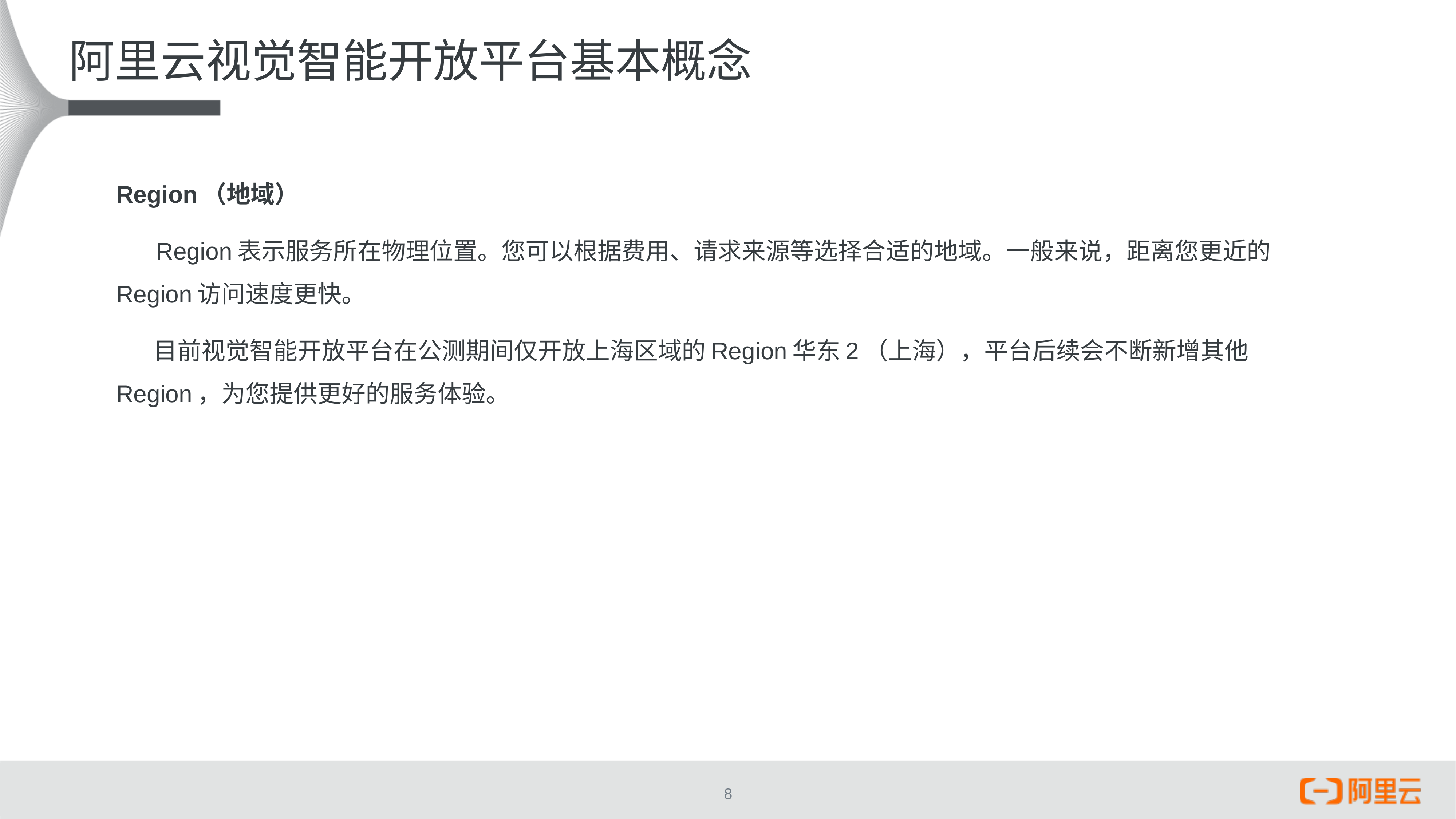

# 阿里云视觉智能开放平台基本概念
Region（地域）
      Region表示服务所在物理位置。您可以根据费用、请求来源等选择合适的地域。一般来说，距离您更近的Region访问速度更快。
      目前视觉智能开放平台在公测期间仅开放上海区域的Region华东2（上海），平台后续会不断新增其他Region，为您提供更好的服务体验。